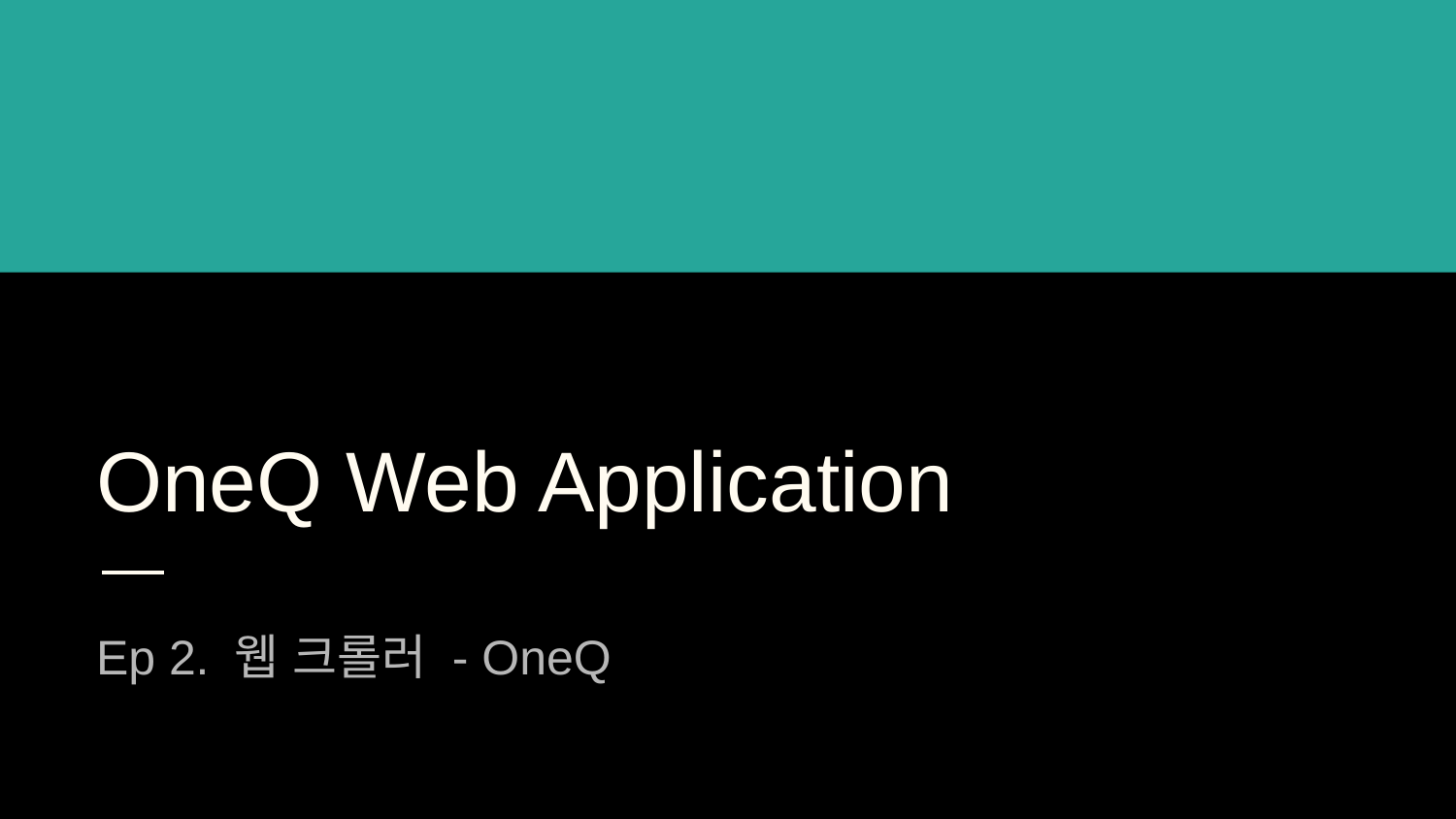

# OneQ Web Application
Ep 2. 웹 크롤러 - OneQ